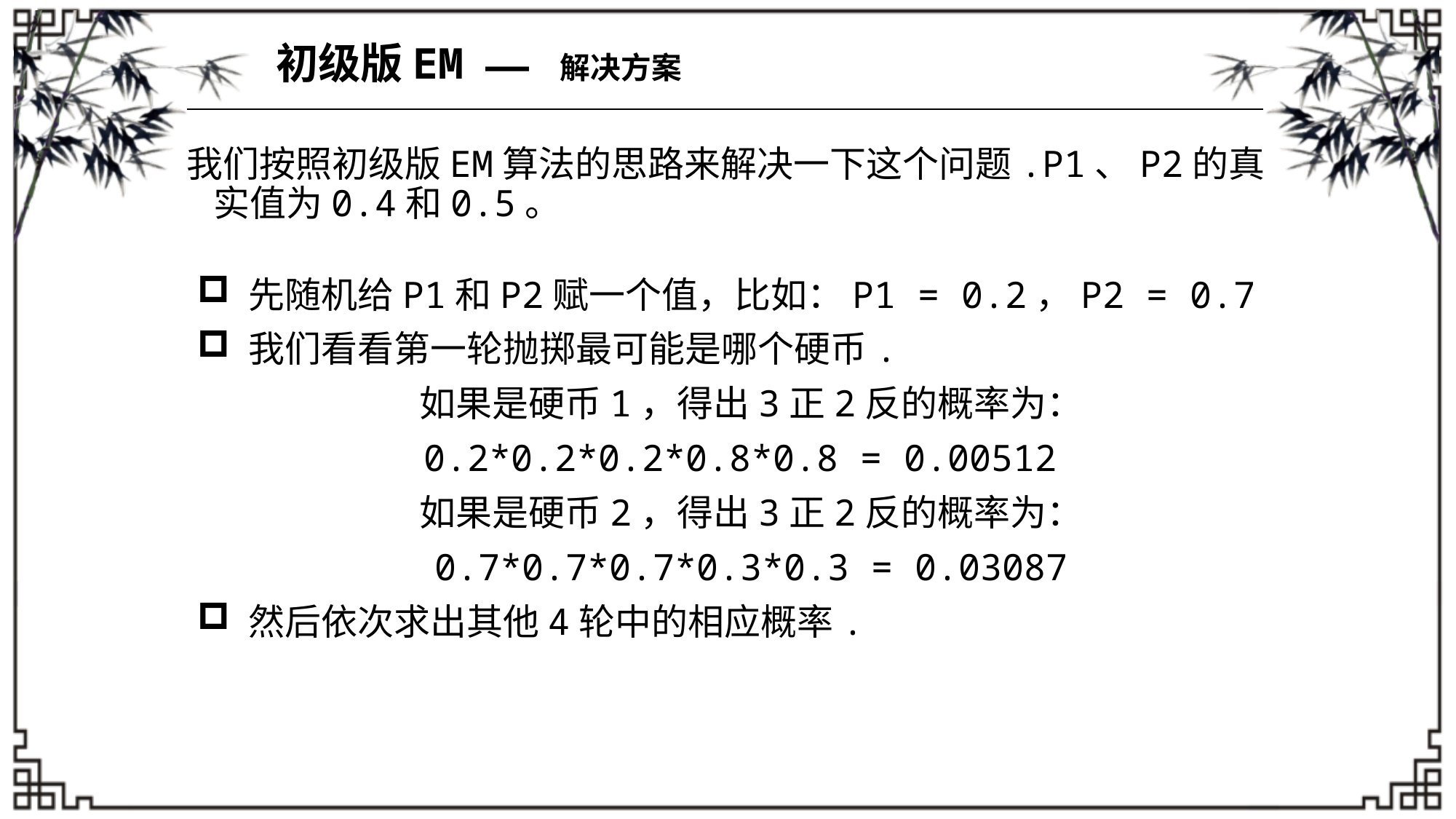

初级版EM —— 解决方案
我们按照初级版EM算法的思路来解决一下这个问题.P1、P2的真实值为0.4和0.5。
 先随机给P1和P2赋一个值，比如：P1 = 0.2，P2 = 0.7
 我们看看第一轮抛掷最可能是哪个硬币.
如果是硬币1，得出3正2反的概率为：
0.2*0.2*0.2*0.8*0.8 = 0.00512
如果是硬币2，得出3正2反的概率为：
0.7*0.7*0.7*0.3*0.3 = 0.03087
 然后依次求出其他4轮中的相应概率.